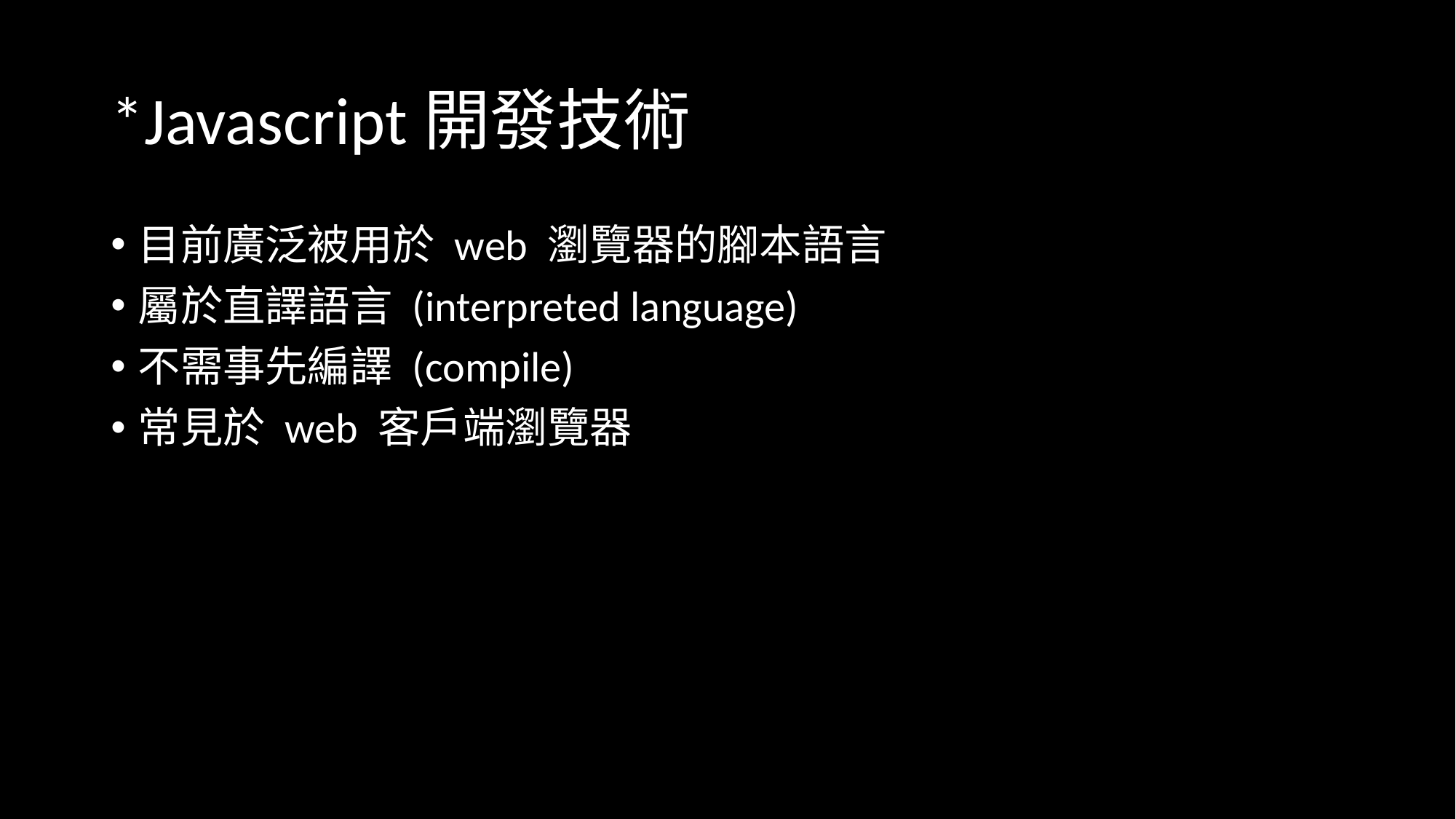

# *Javascript開發技術
目前廣泛被用於 web 瀏覽器的腳本語言
屬於直譯語言 (interpreted language)
不需事先編譯 (compile)
常見於 web 客戶端瀏覽器